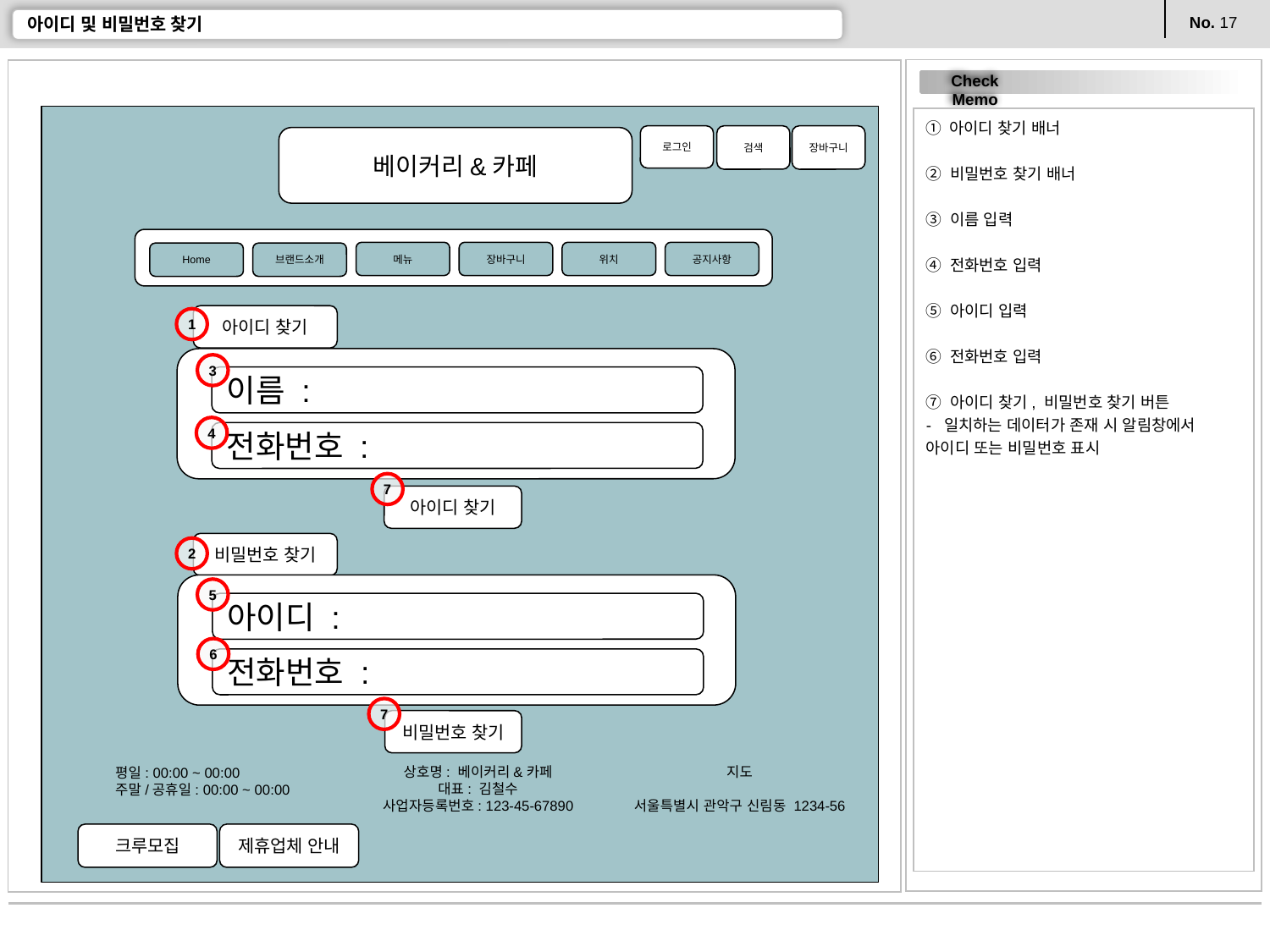

# 아이디 및 비밀번호 찾기

로그인
검색
장바구니
베이커리&카페

메뉴
장바구니
위치
공지사항
Home
브랜드소개
상호명: 베이커리&카페
대표: 김철수
사업자등록번호: 123-45-67890
지도

서울특별시 관악구 신림동 1234-56
평일: 00:00 ~ 00:00
주말/공휴일: 00:00 ~ 00:00
크루모집
제휴업체 안내
① 아이디 찾기 배너

② 비밀번호 찾기 배너

③ 이름 입력

④ 전화번호 입력

⑤ 아이디 입력

⑥ 전화번호 입력

⑦ 아이디 찾기, 비밀번호 찾기 버튼
-  일치하는 데이터가 존재 시 알림창에서 아이디 또는 비밀번호 표시

아이디 찾기
1

3
이름 :
4
전화번호 :
7
아이디 찾기
비밀번호 찾기
2

5
아이디 :
6
전화번호 :
7
비밀번호 찾기